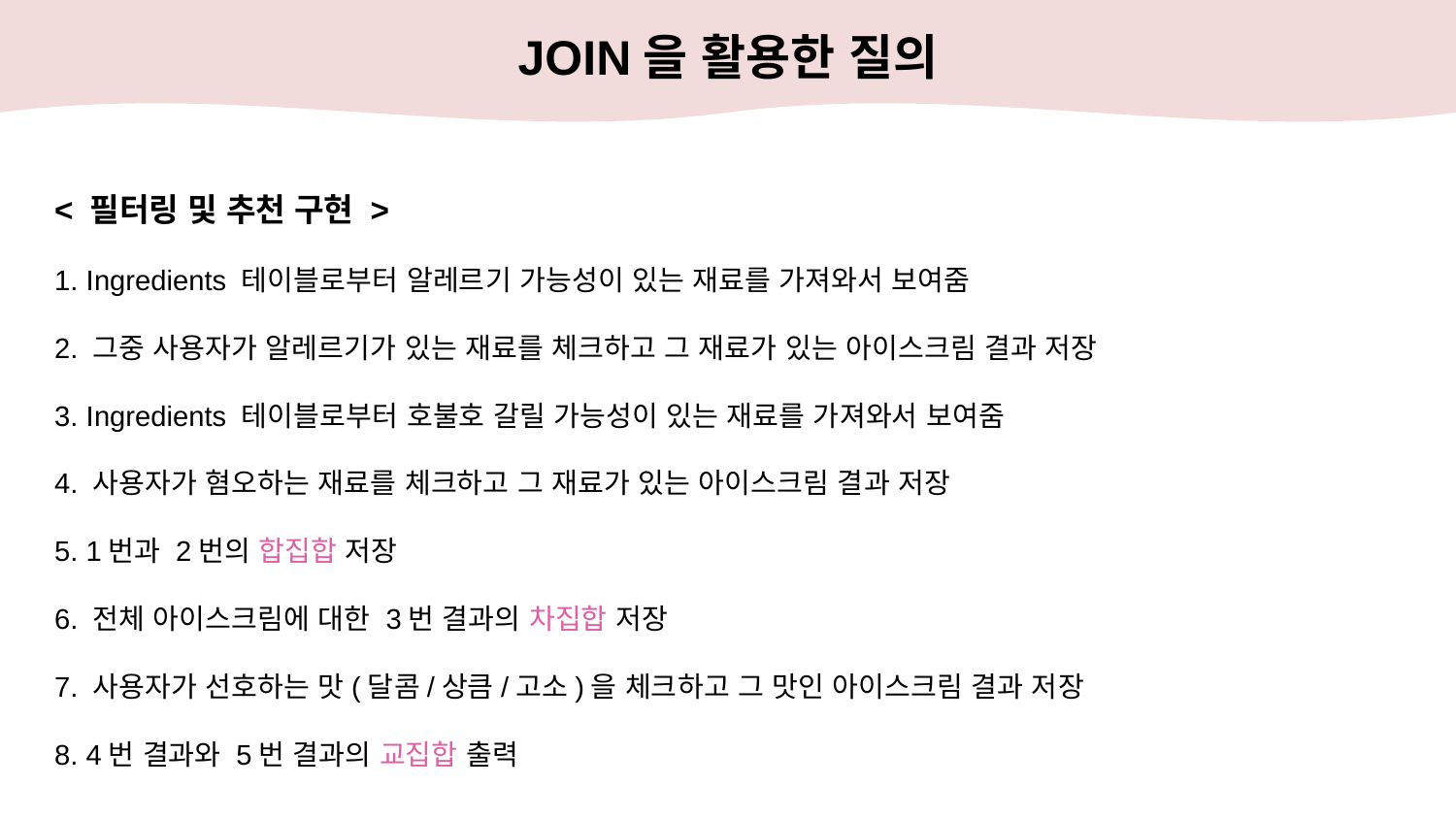

JOIN을 활용한 질의
< 필터링 및 추천 구현 >
1. Ingredients 테이블로부터 알레르기 가능성이 있는 재료를 가져와서 보여줌
2. 그중 사용자가 알레르기가 있는 재료를 체크하고 그 재료가 있는 아이스크림 결과 저장
3. Ingredients 테이블로부터 호불호 갈릴 가능성이 있는 재료를 가져와서 보여줌
4. 사용자가 혐오하는 재료를 체크하고 그 재료가 있는 아이스크림 결과 저장
5. 1번과 2번의 합집합 저장
6. 전체 아이스크림에 대한 3번 결과의 차집합 저장
7. 사용자가 선호하는 맛(달콤/상큼/고소)을 체크하고 그 맛인 아이스크림 결과 저장
8. 4번 결과와 5번 결과의 교집합 출력